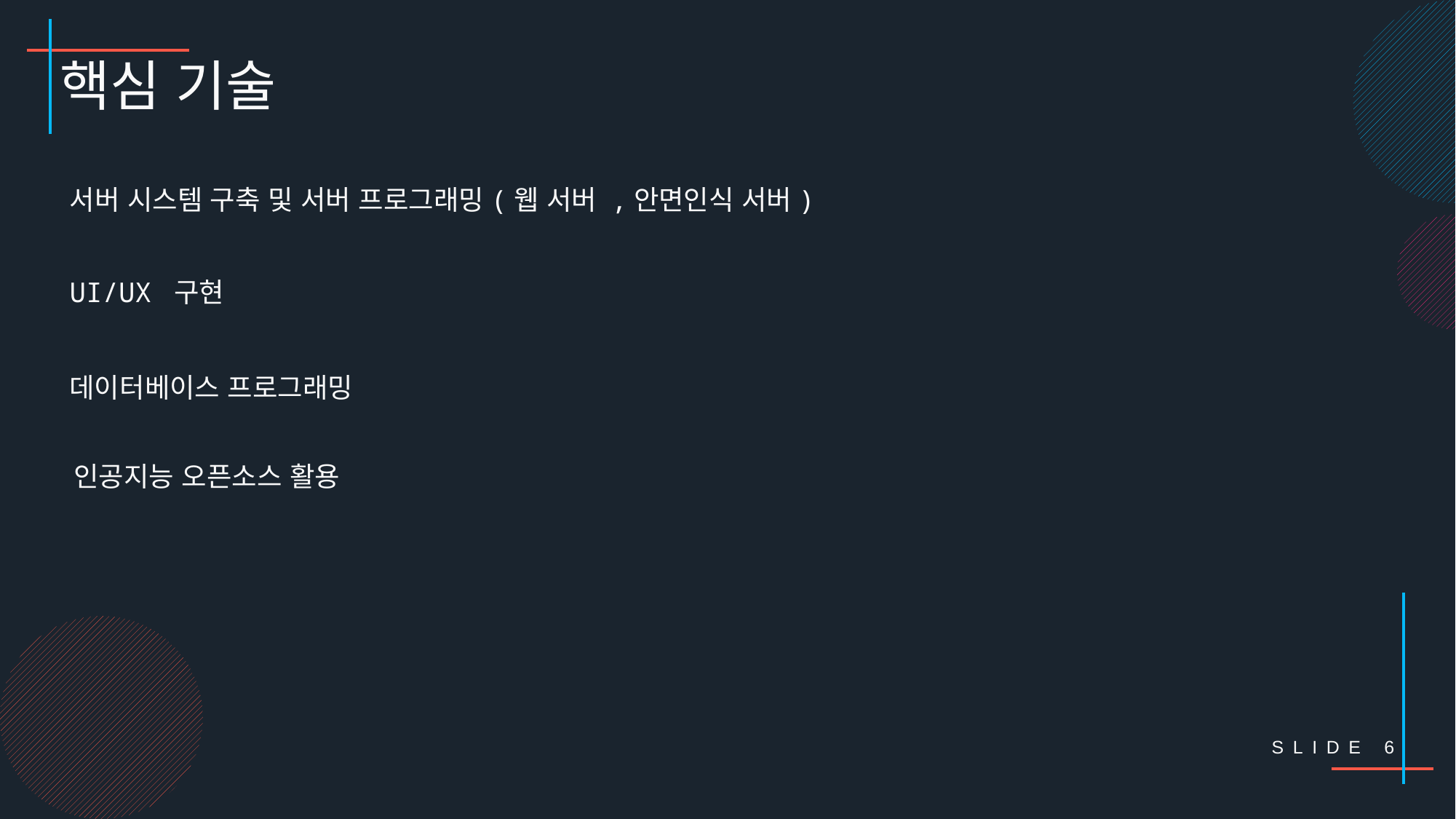

핵심 기술
서버 시스템 구축 및 서버 프로그래밍(웹 서버 ,안면인식 서버)
UI/UX 구현
데이터베이스 프로그래밍
인공지능 오픈소스 활용